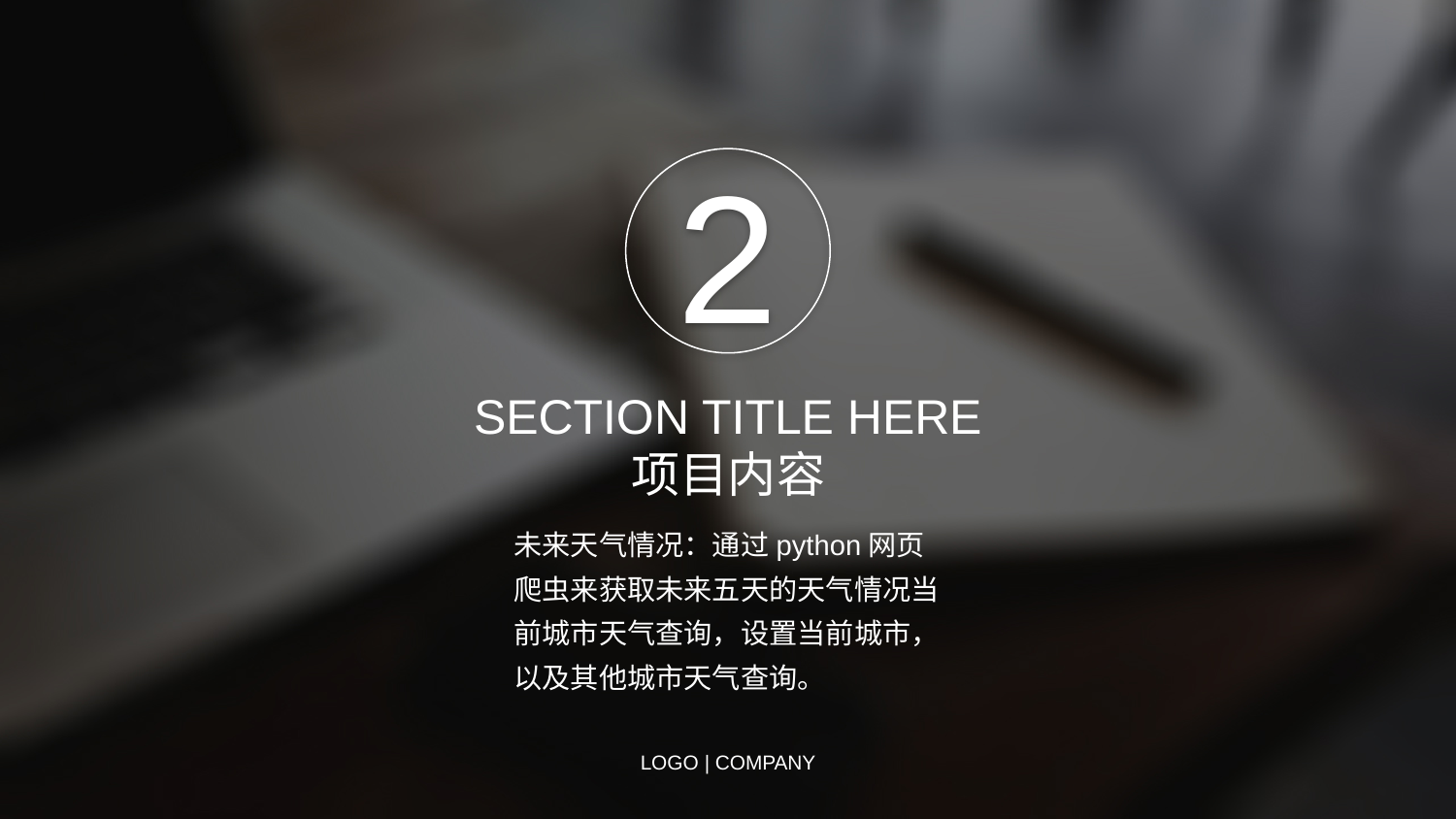

2
SECTION TITLE HERE
项目内容
未来天气情况：通过python网页爬虫来获取未来五天的天气情况当前城市天气查询，设置当前城市，以及其他城市天气查询。
LOGO | COMPANY